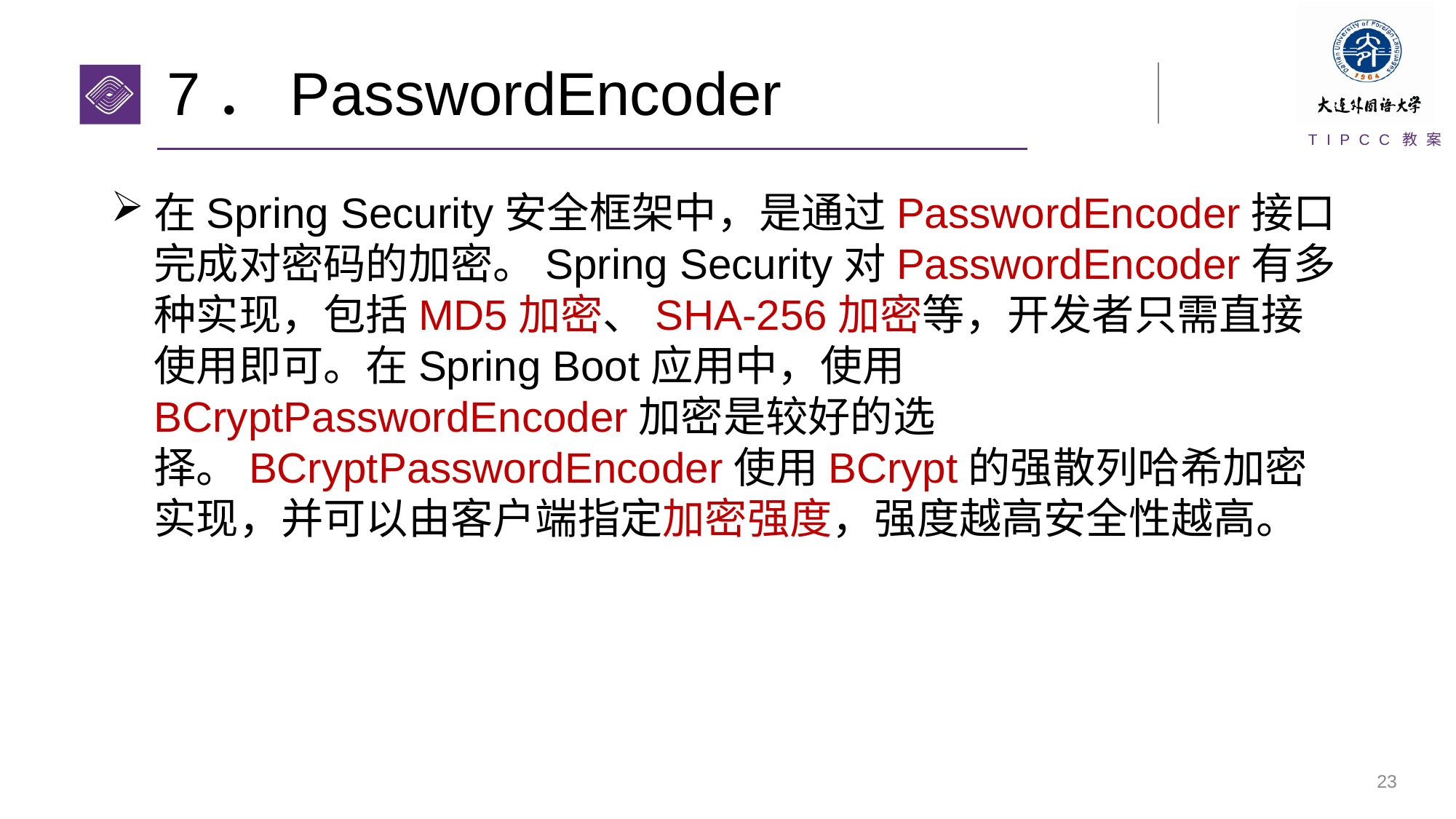

# 7．PasswordEncoder
在Spring Security安全框架中，是通过PasswordEncoder接口完成对密码的加密。Spring Security对PasswordEncoder有多种实现，包括MD5加密、SHA-256加密等，开发者只需直接使用即可。在Spring Boot应用中，使用BCryptPasswordEncoder加密是较好的选择。BCryptPasswordEncoder使用BCrypt的强散列哈希加密实现，并可以由客户端指定加密强度，强度越高安全性越高。
23